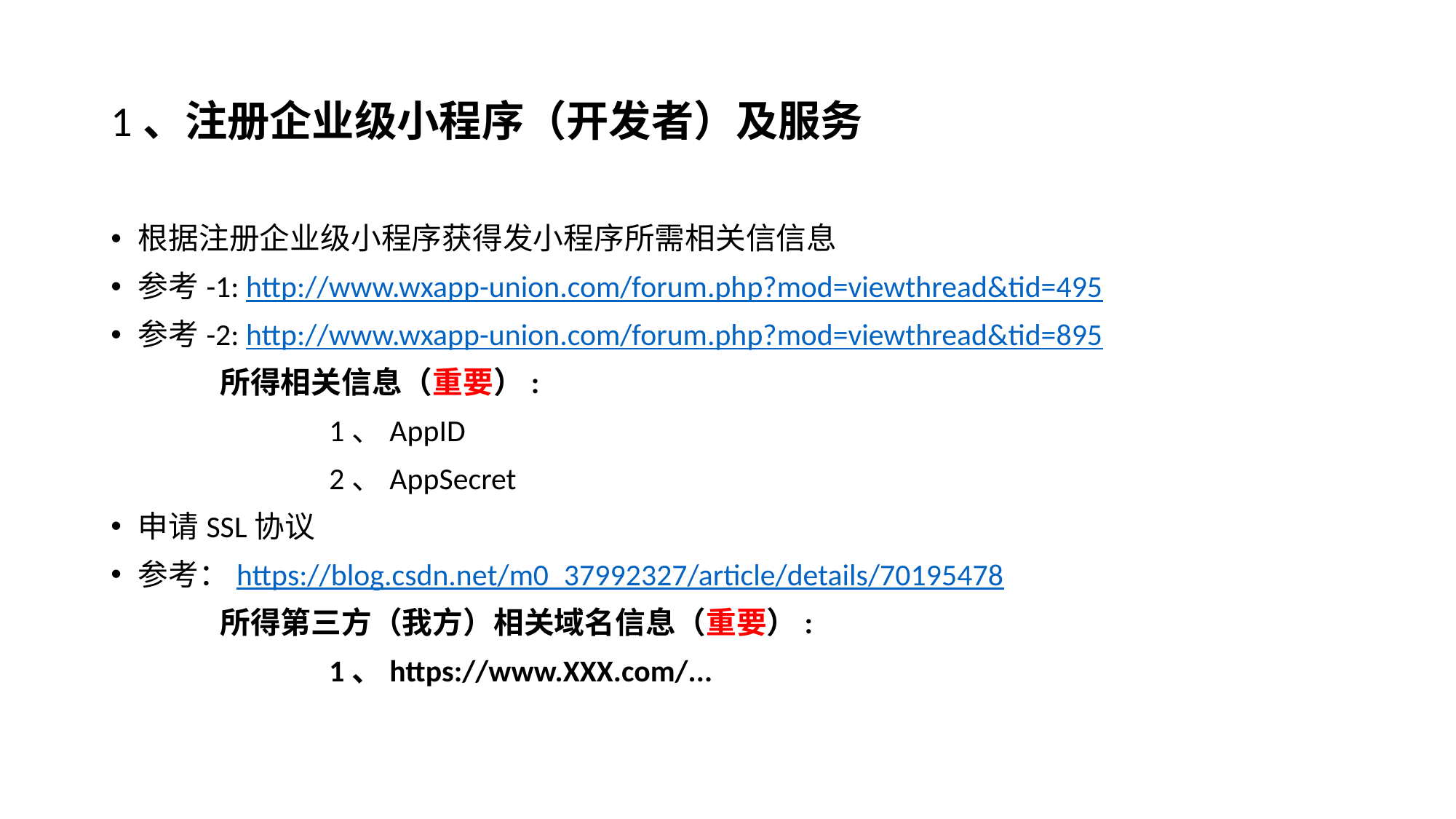

# 1、注册企业级小程序（开发者）及服务
根据注册企业级小程序获得发小程序所需相关信信息
参考-1: http://www.wxapp-union.com/forum.php?mod=viewthread&tid=495
参考-2: http://www.wxapp-union.com/forum.php?mod=viewthread&tid=895
	所得相关信息（重要）:
		1、AppID
		2、AppSecret
申请SSL协议
参考：https://blog.csdn.net/m0_37992327/article/details/70195478
	所得第三方（我方）相关域名信息（重要）:
		1、https://www.XXX.com/...